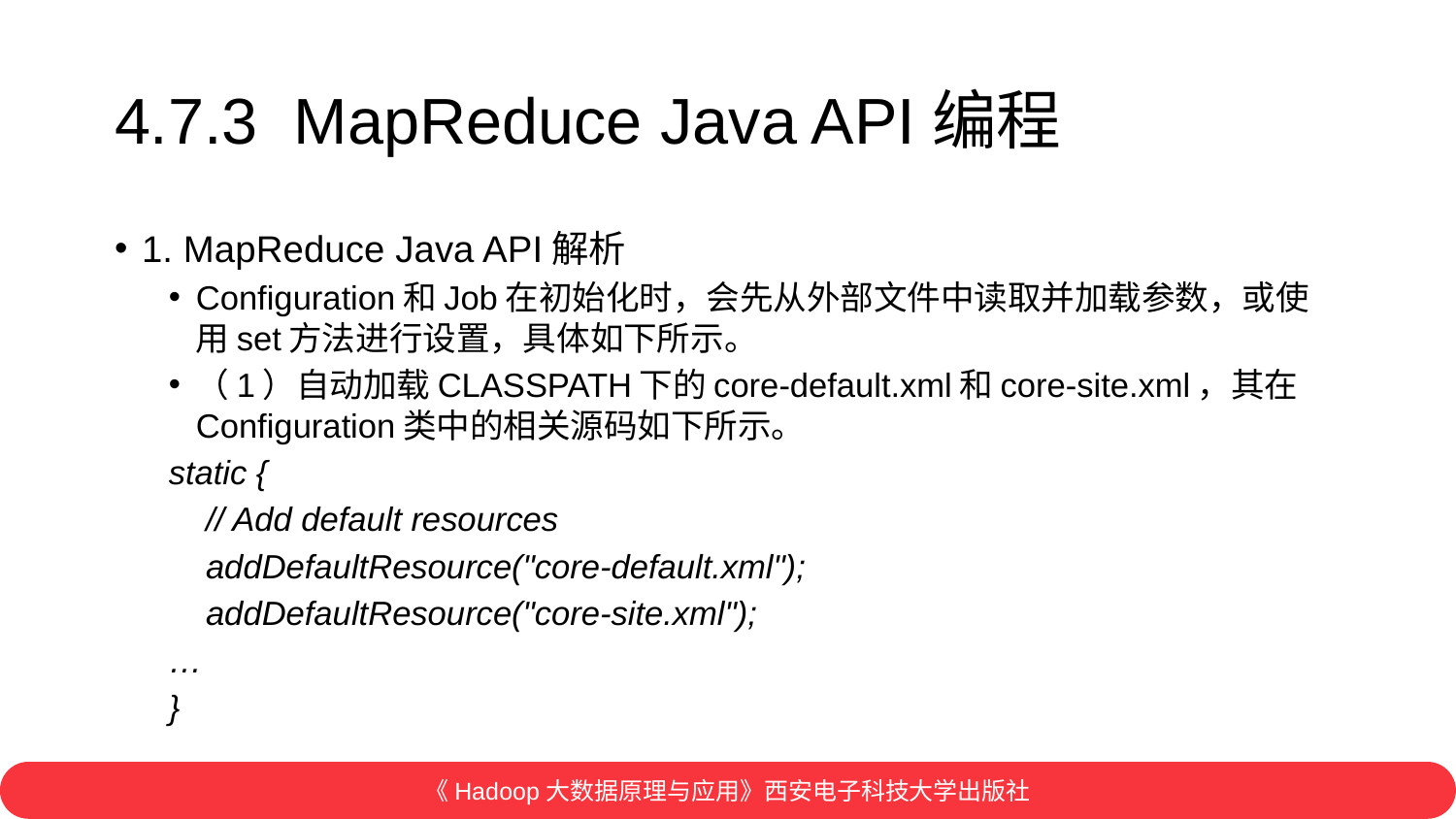

# 4.7.3  MapReduce Java API编程
1. MapReduce Java API解析
Configuration和Job在初始化时，会先从外部文件中读取并加载参数，或使用set方法进行设置，具体如下所示。
（1）自动加载CLASSPATH下的core-default.xml和core-site.xml，其在Configuration类中的相关源码如下所示。
static {
    // Add default resources
    addDefaultResource("core-default.xml");
    addDefaultResource("core-site.xml");
…
}